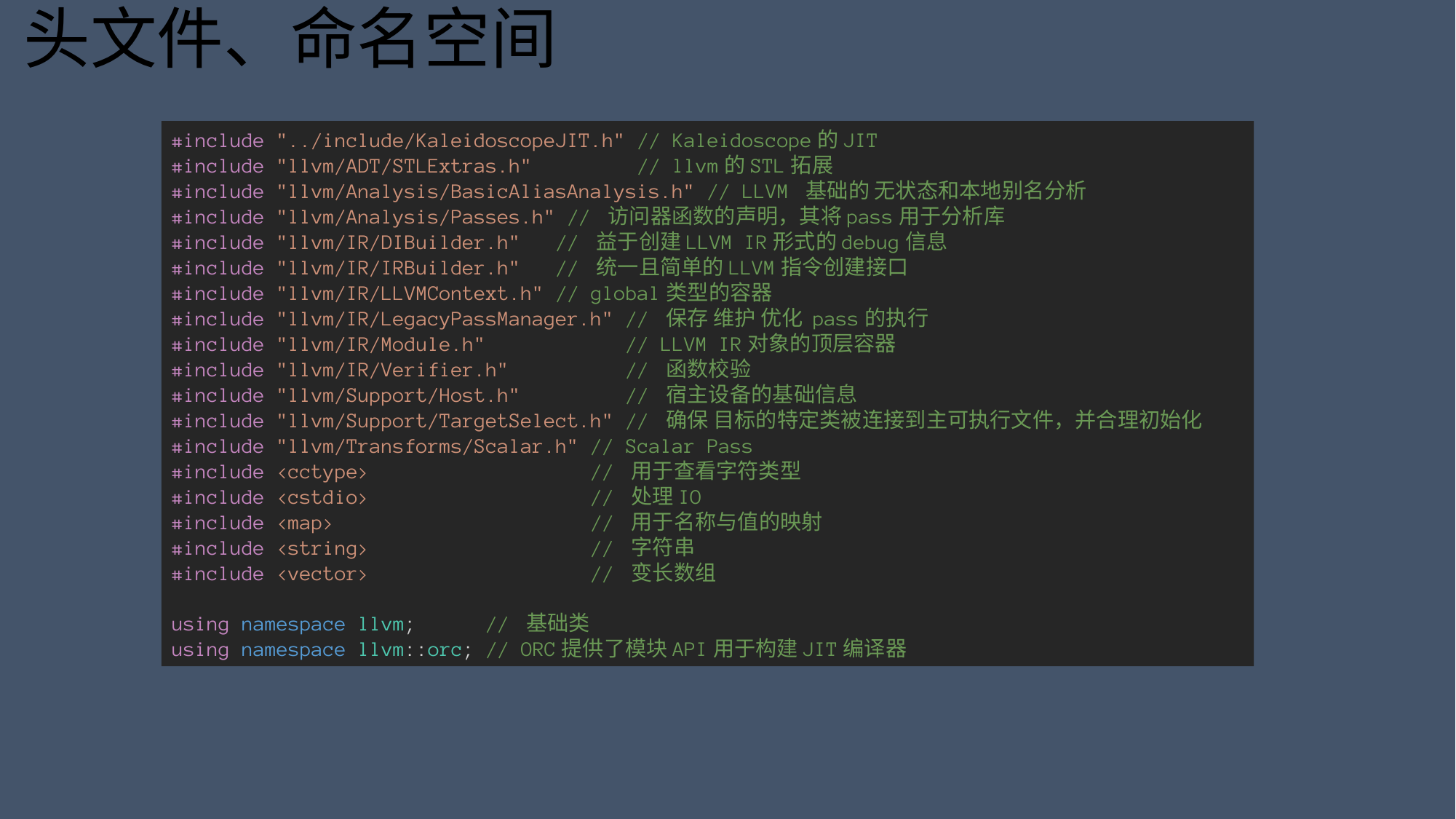

# 头文件、命名空间
#include "../include/KaleidoscopeJIT.h" // Kaleidoscope的JIT
#include "llvm/ADT/STLExtras.h"         // llvm的STL拓展
#include "llvm/Analysis/BasicAliasAnalysis.h" // LLVM 基础的 无状态和本地别名分析
#include "llvm/Analysis/Passes.h" // 访问器函数的声明，其将pass用于分析库
#include "llvm/IR/DIBuilder.h"   // 益于创建LLVM IR形式的debug信息
#include "llvm/IR/IRBuilder.h"   // 统一且简单的LLVM指令创建接口
#include "llvm/IR/LLVMContext.h" // global类型的容器
#include "llvm/IR/LegacyPassManager.h" // 保存 维护 优化 pass的执行
#include "llvm/IR/Module.h"            // LLVM IR对象的顶层容器
#include "llvm/IR/Verifier.h"          // 函数校验
#include "llvm/Support/Host.h"         // 宿主设备的基础信息
#include "llvm/Support/TargetSelect.h" // 确保 目标的特定类被连接到主可执行文件，并合理初始化
#include "llvm/Transforms/Scalar.h" // Scalar Pass
#include <cctype>                   // 用于查看字符类型
#include <cstdio>                   // 处理IO
#include <map>                      // 用于名称与值的映射
#include <string>                   // 字符串
#include <vector>                   // 变长数组
using namespace llvm;      // 基础类
using namespace llvm::orc; // ORC提供了模块API用于构建JIT编译器